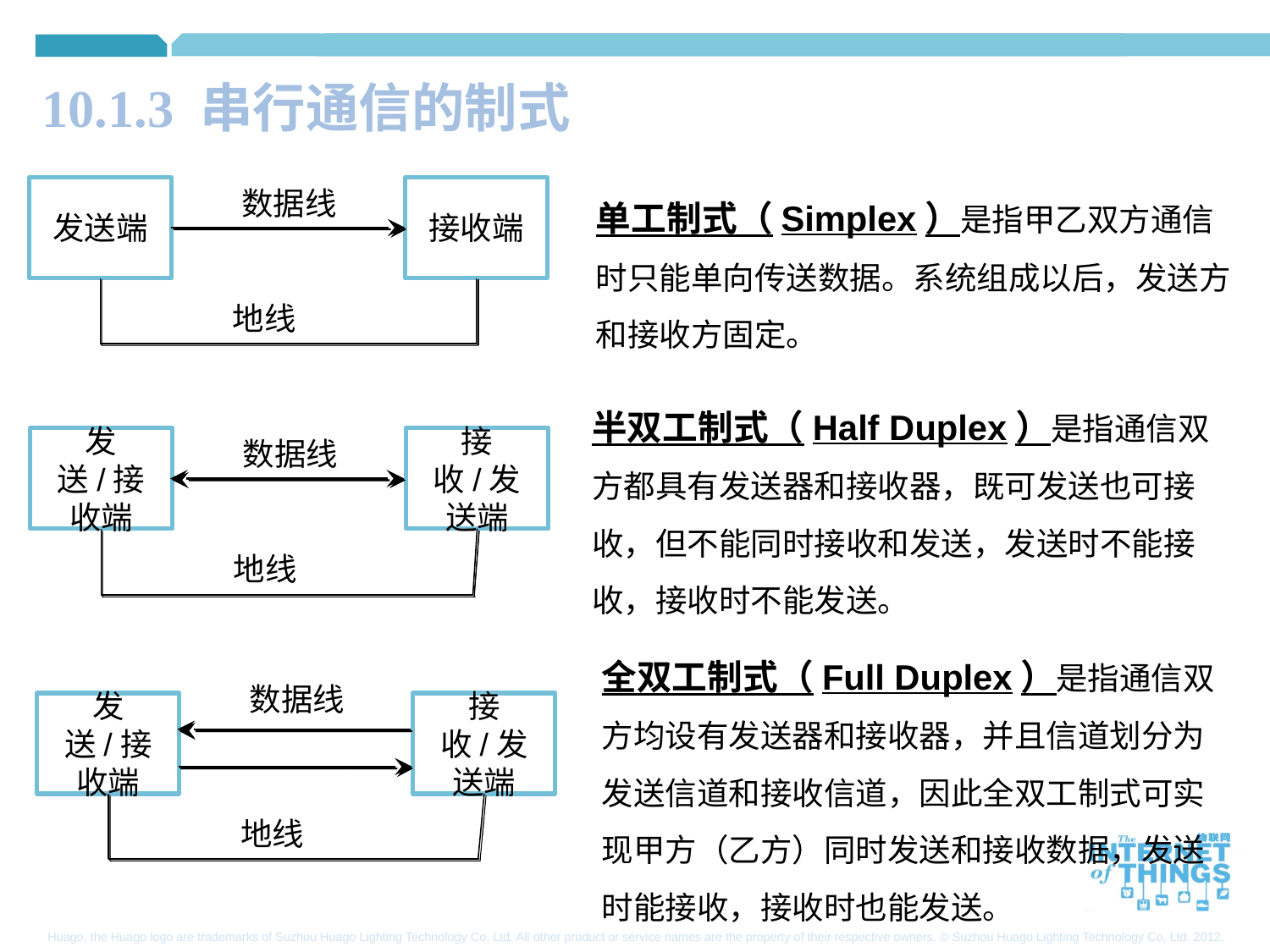

10.1.3 串行通信的制式
单工制式（Simplex）是指甲乙双方通信时只能单向传送数据。系统组成以后，发送方和接收方固定。
发送端
数据线
接收端
地线
半双工制式（Half Duplex）是指通信双方都具有发送器和接收器，既可发送也可接收，但不能同时接收和发送，发送时不能接收，接收时不能发送。
发送/接收端
数据线
接收/发送端
地线
全双工制式（Full Duplex）是指通信双方均设有发送器和接收器，并且信道划分为发送信道和接收信道，因此全双工制式可实现甲方（乙方）同时发送和接收数据，发送时能接收，接收时也能发送。
数据线
发送/接收端
接收/发送端
地线